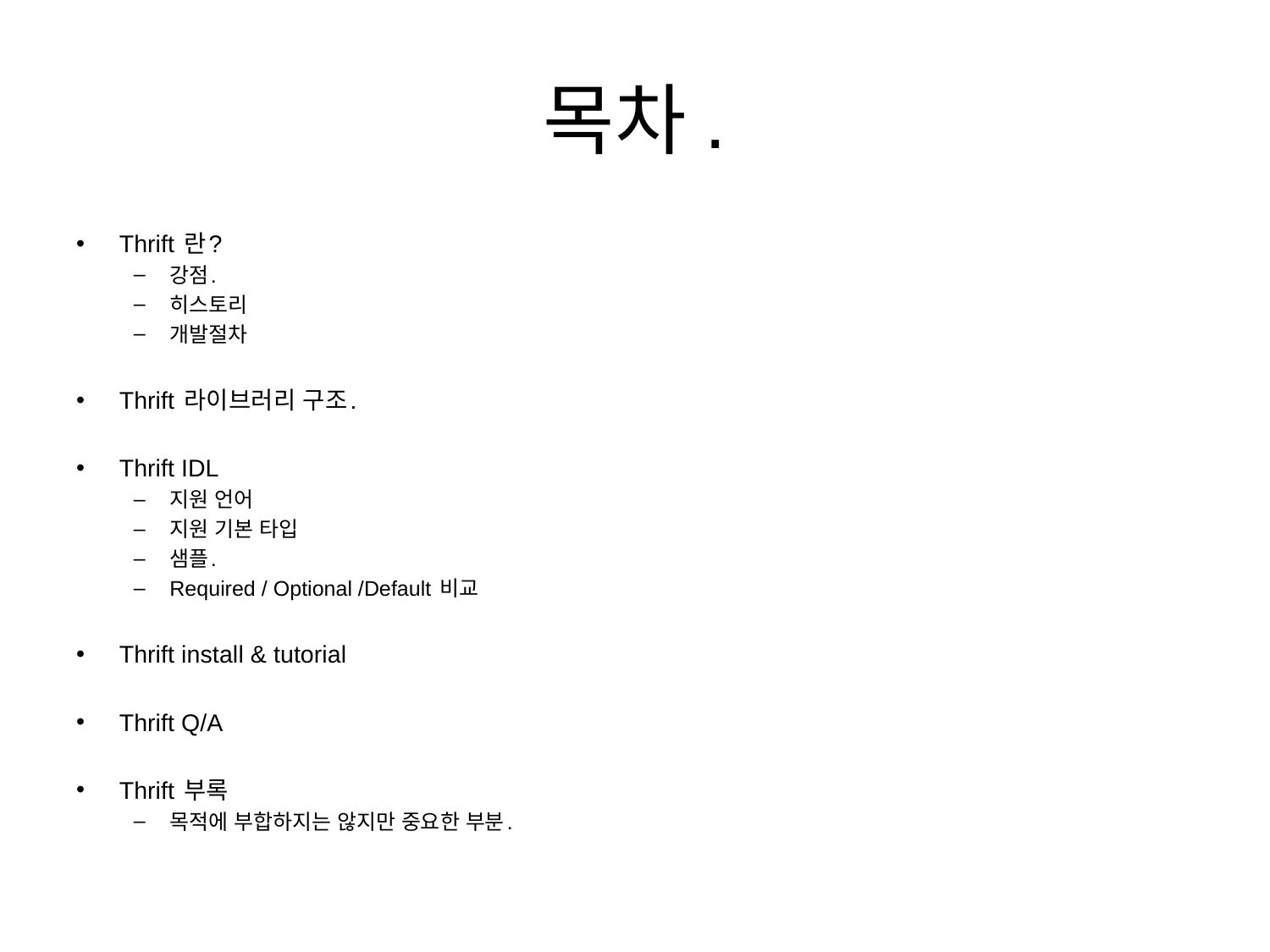

# 목차.
Thrift 란?
강점.
히스토리
개발절차

Thrift 라이브러리 구조.

Thrift IDL
지원 언어
지원 기본 타입
샘플.
Required / Optional /Default 비교

Thrift install & tutorial

Thrift Q/A

Thrift 부록
목적에 부합하지는 않지만 중요한 부분.